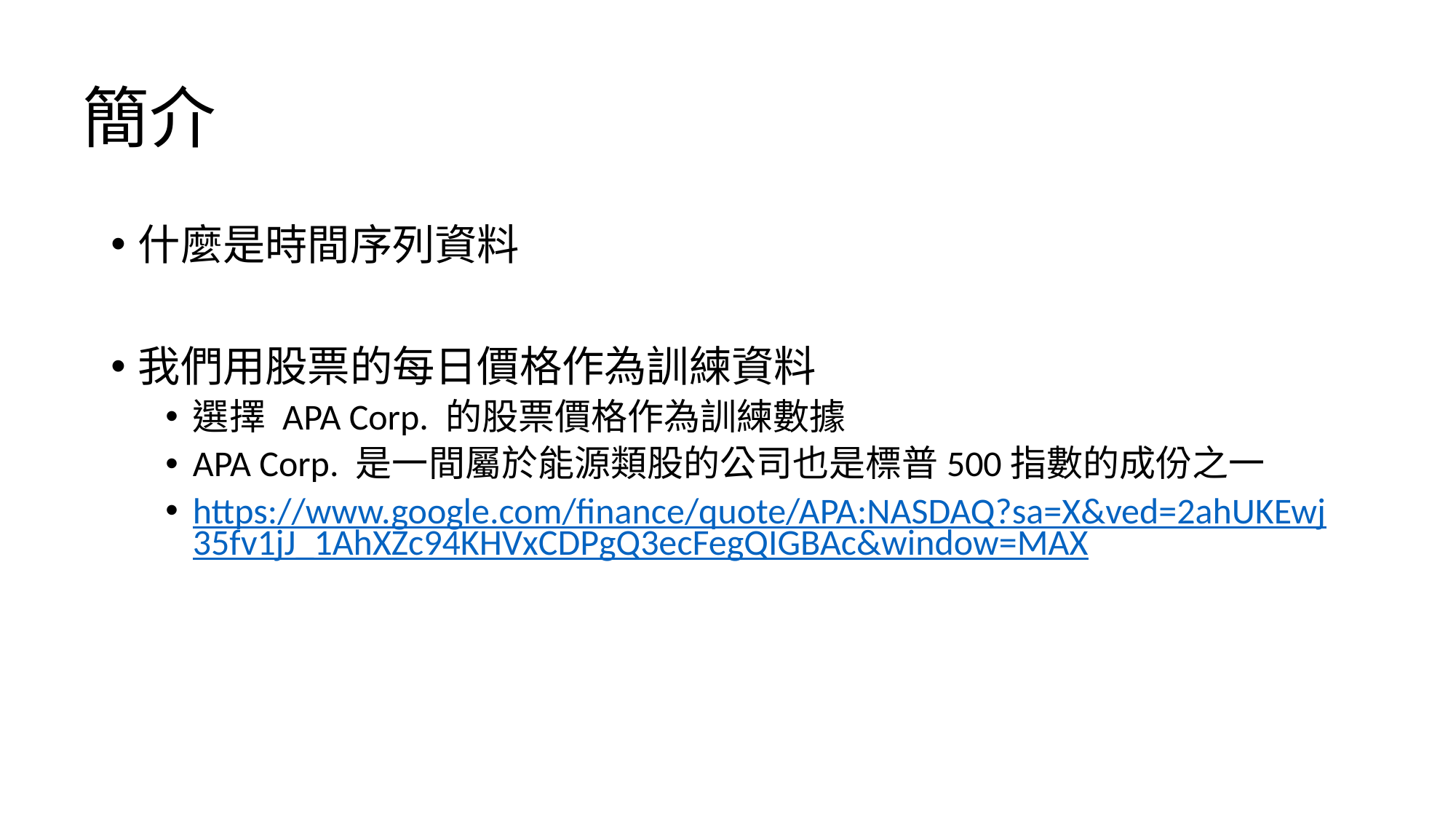

# 簡介
什麼是時間序列資料

我們用股票的每日價格作為訓練資料
選擇 APA Corp. 的股票價格作為訓練數據
APA Corp. 是一間屬於能源類股的公司也是標普500指數的成份之一
https://www.google.com/finance/quote/APA:NASDAQ?sa=X&ved=2ahUKEwj35fv1jJ_1AhXZc94KHVxCDPgQ3ecFegQIGBAc&window=MAX